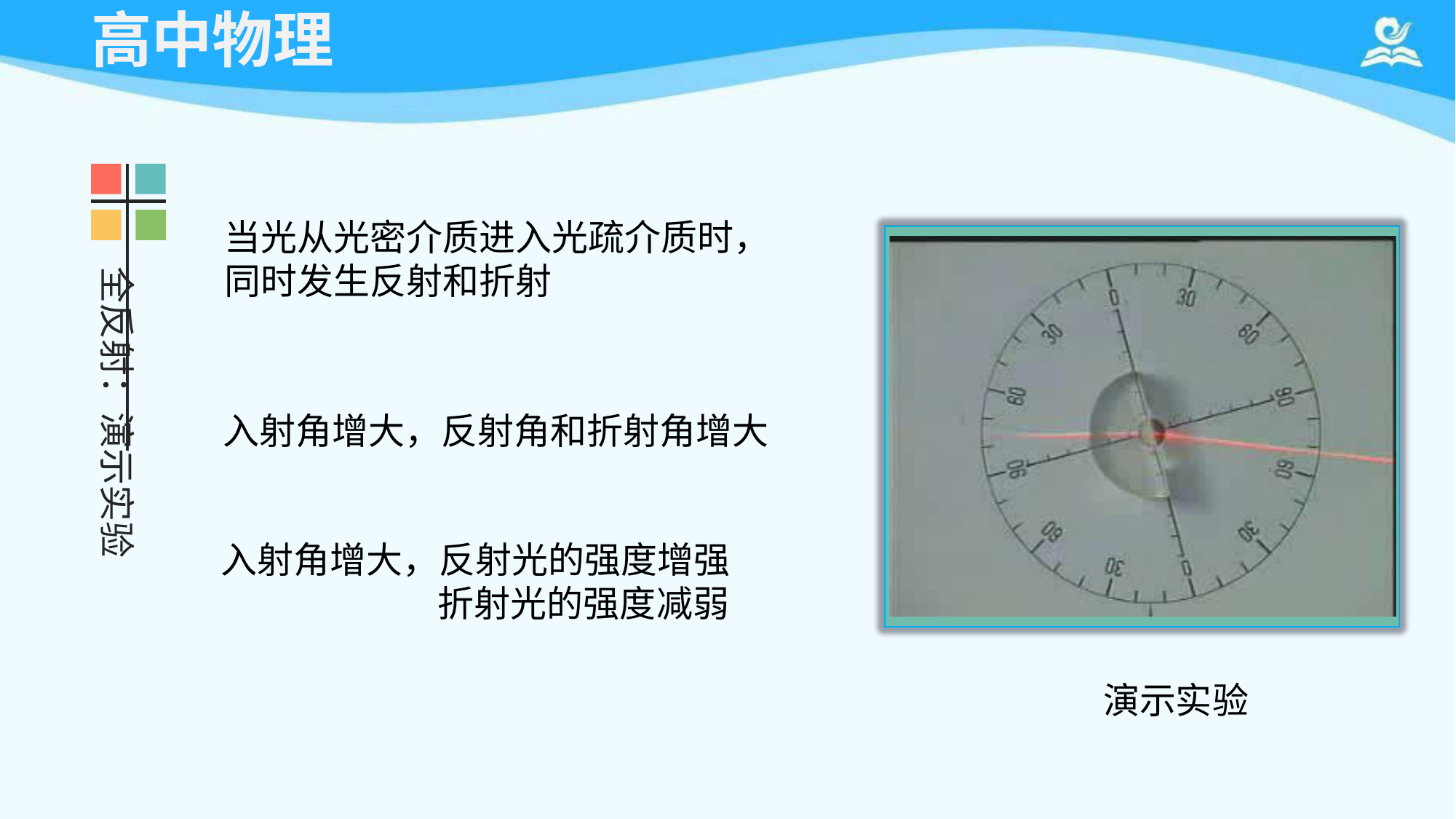

# 高中物理

当光从光密介质进入光疏介质时， 同时发生反射和折射
入射角增大，反射角和折射角增大 入射角增大，反射光的强度增强
折射光的强度减弱

全反射：演示实验
演示实验